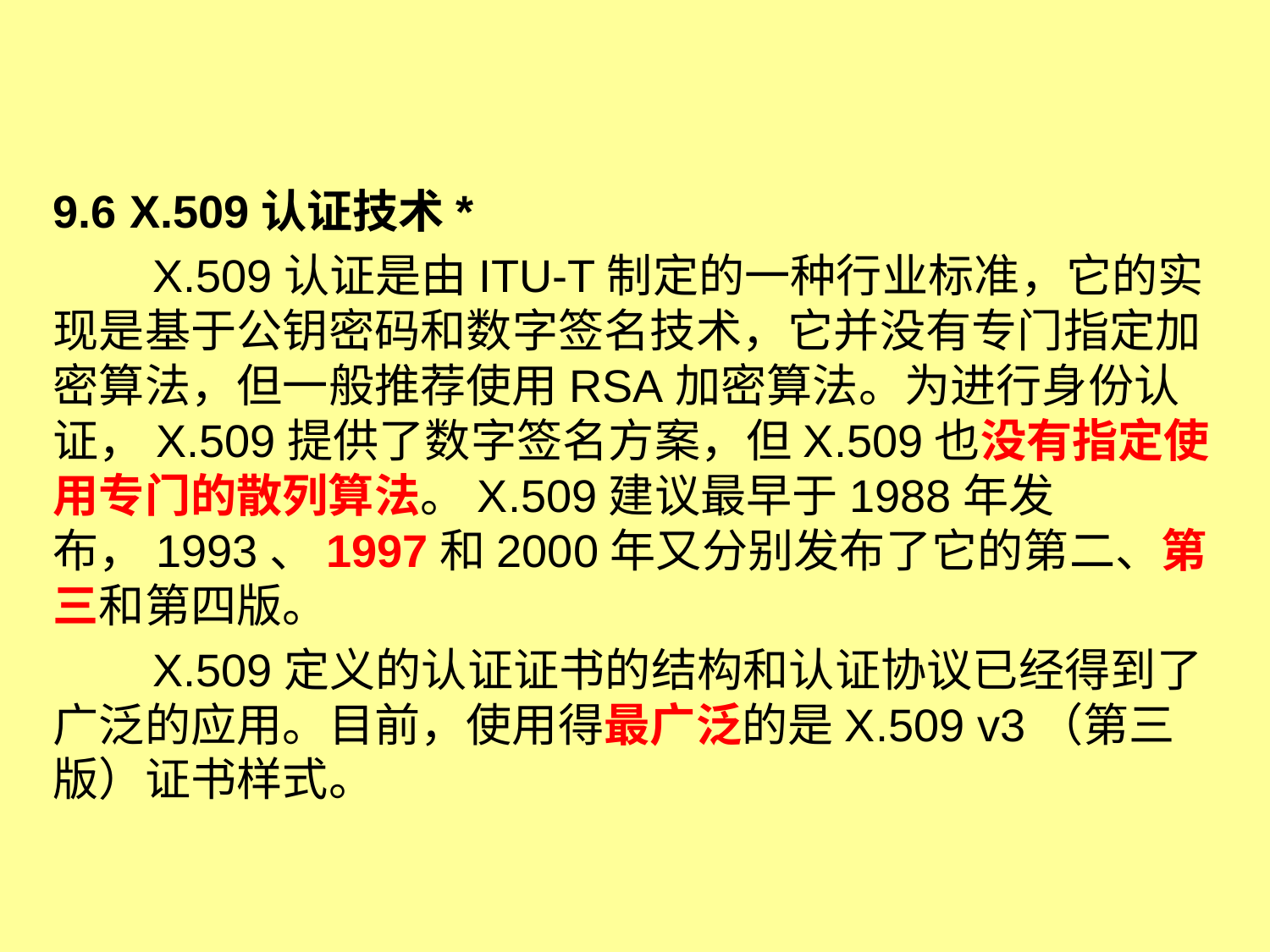

#
9.6 X.509认证技术*
X.509认证是由ITU-T制定的一种行业标准，它的实现是基于公钥密码和数字签名技术，它并没有专门指定加密算法，但一般推荐使用RSA加密算法。为进行身份认证，X.509提供了数字签名方案，但X.509也没有指定使用专门的散列算法。X.509建议最早于1988年发布，1993、1997和2000年又分别发布了它的第二、第三和第四版。
X.509定义的认证证书的结构和认证协议已经得到了广泛的应用。目前，使用得最广泛的是X.509 v3（第三版）证书样式。